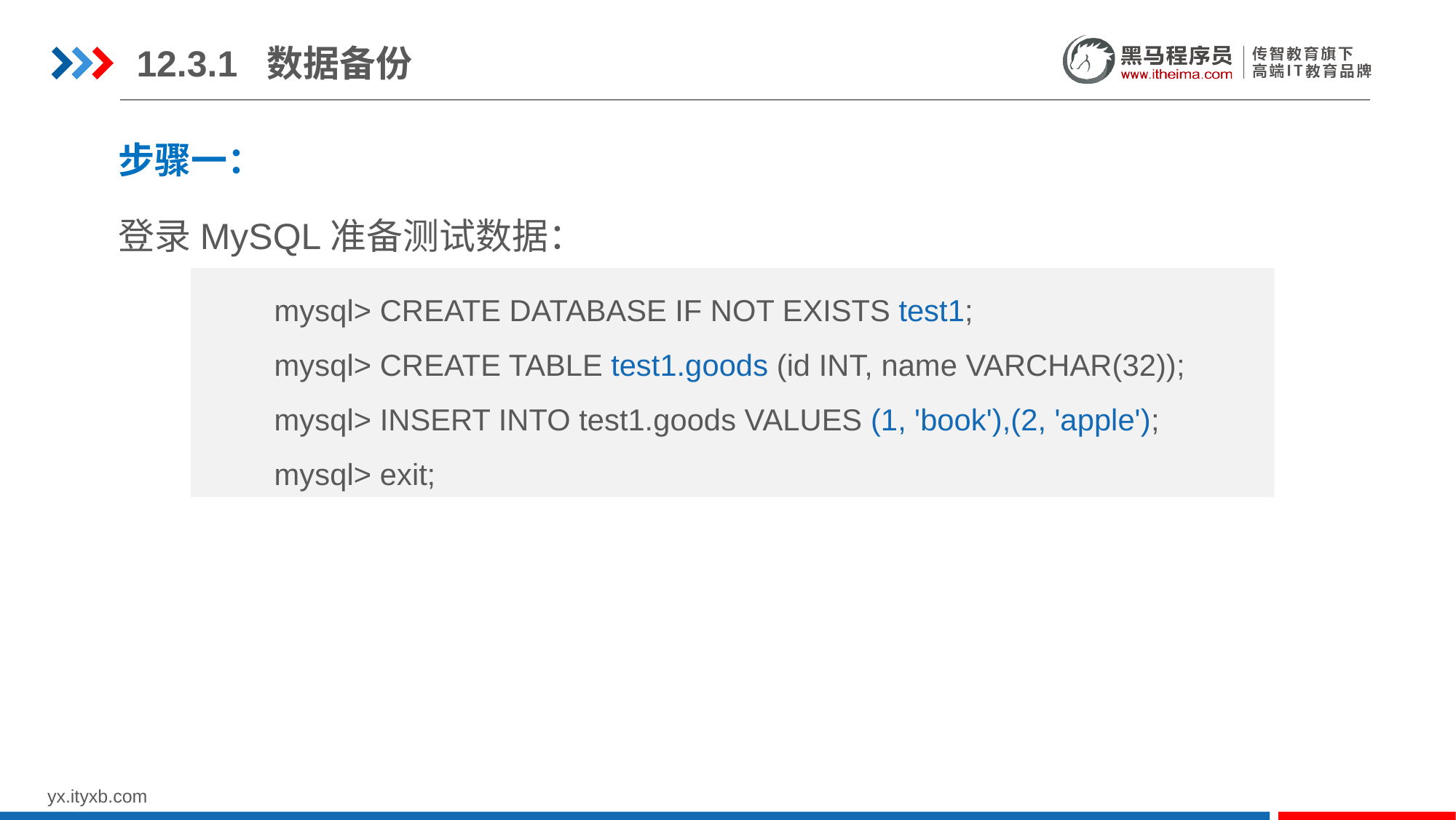

12.3.1  数据备份
步骤一：
登录MySQL准备测试数据：
mysql> CREATE DATABASE IF NOT EXISTS test1;
mysql> CREATE TABLE test1.goods (id INT, name VARCHAR(32));
mysql> INSERT INTO test1.goods VALUES (1, 'book'),(2, 'apple');
mysql> exit;